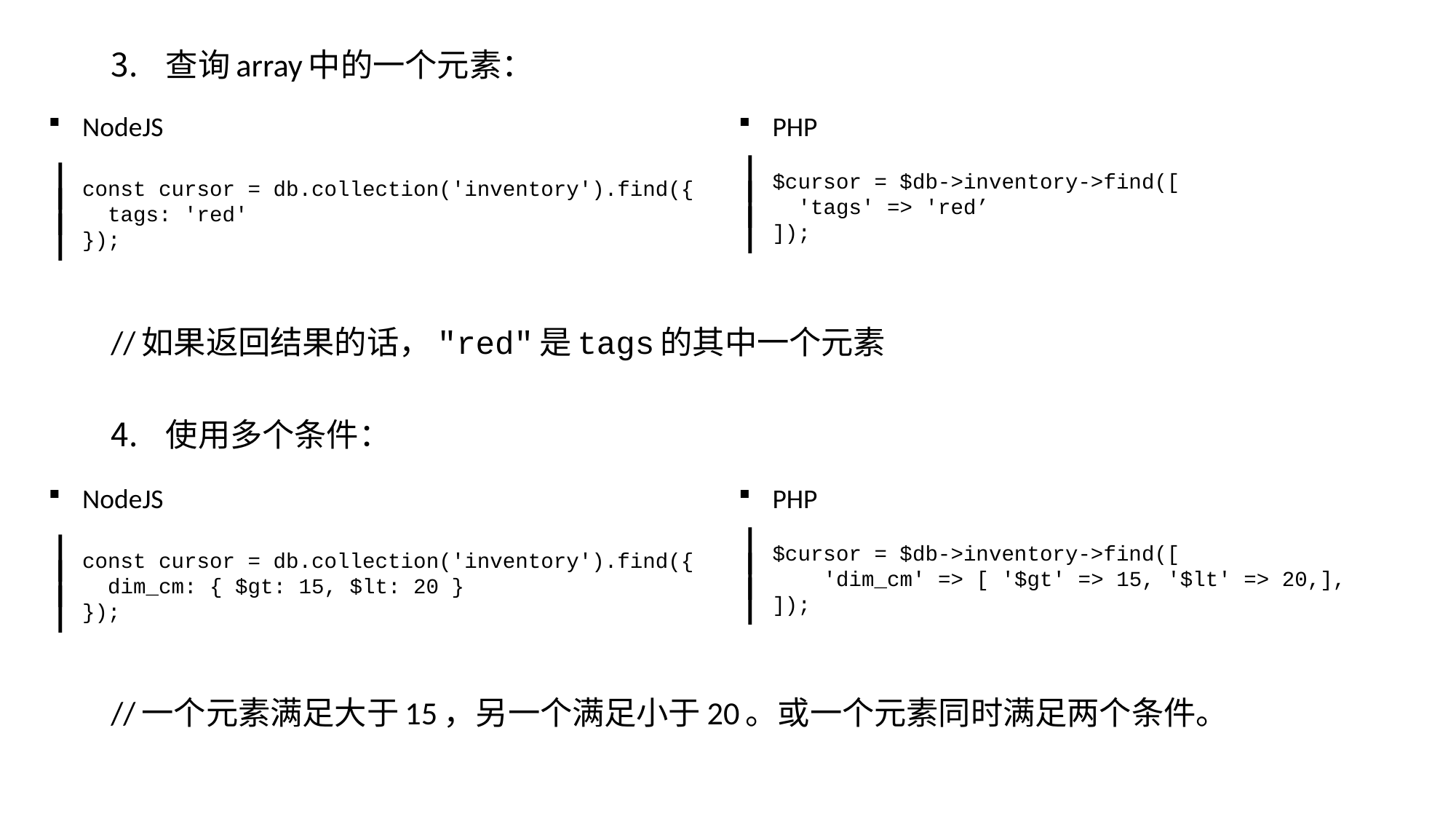

查询array中的一个元素：

//如果返回结果的话，"red"是tags的其中一个元素

使用多个条件：

//一个元素满足大于15，另一个满足小于20。或一个元素同时满足两个条件。
NodeJS

const cursor = db.collection('inventory').find({
  tags: 'red'
});
PHP

$cursor = $db->inventory->find([
  'tags' => 'red’
]);
NodeJS

const cursor = db.collection('inventory').find({
  dim_cm: { $gt: 15, $lt: 20 }
});
PHP

$cursor = $db->inventory->find([
    'dim_cm' => [ '$gt' => 15, '$lt' => 20,],
]);